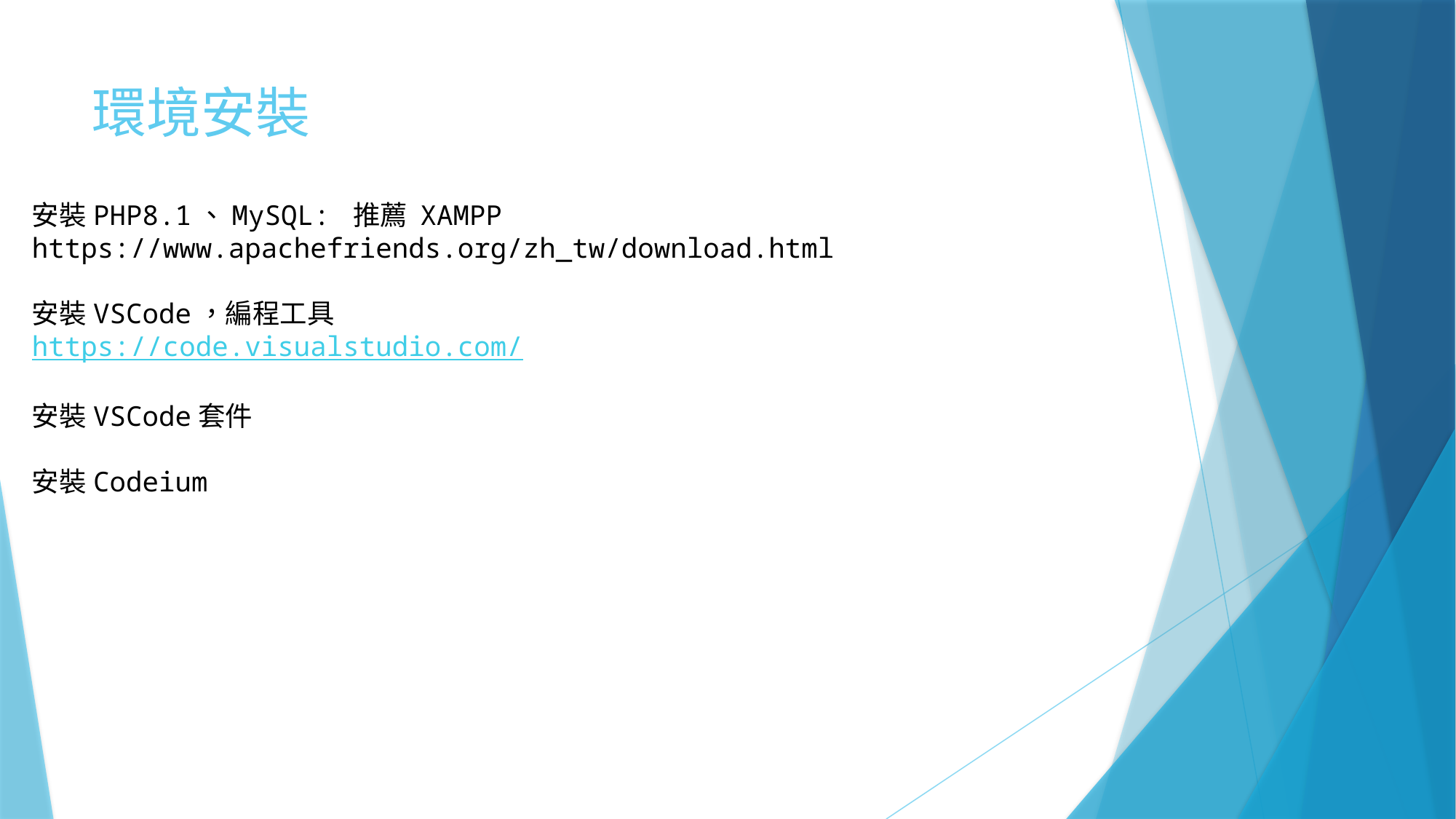

# 環境安裝
安裝PHP8.1、MySQL: 推薦 XAMPP
https://www.apachefriends.org/zh_tw/download.html

安裝VSCode，編程工具
https://code.visualstudio.com/

安裝VSCode套件

安裝Codeium